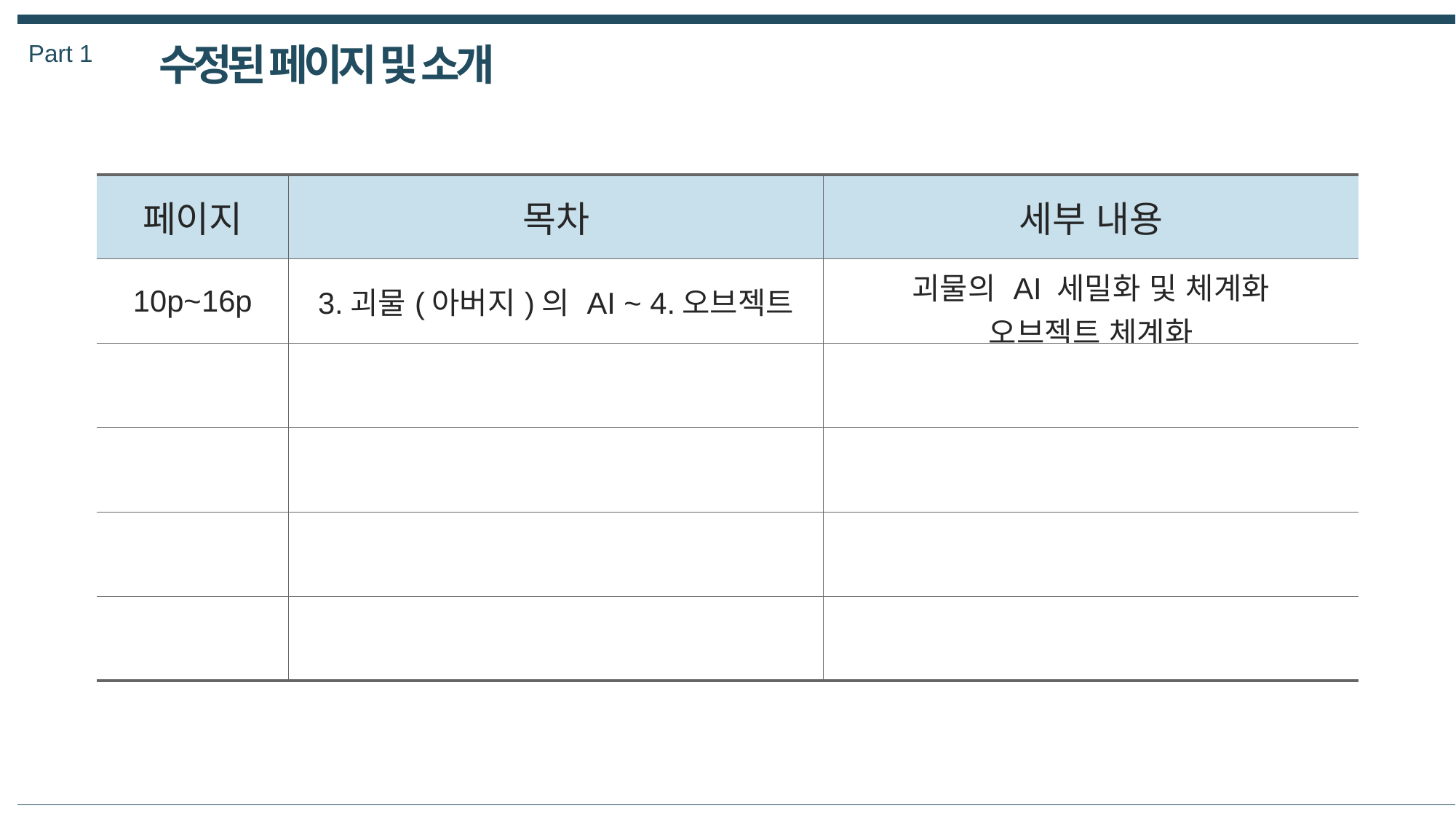

Part 1
수정된 페이지 및 소개
| 페이지 | 목차 | 세부 내용 |
| --- | --- | --- |
| 10p~16p | 3.괴물(아버지)의 AI ~ 4.오브젝트 | 괴물의 AI 세밀화 및 체계화 오브젝트 체계화 |
|  |  |  |
|  |  |  |
|  |  |  |
|  |  |  |